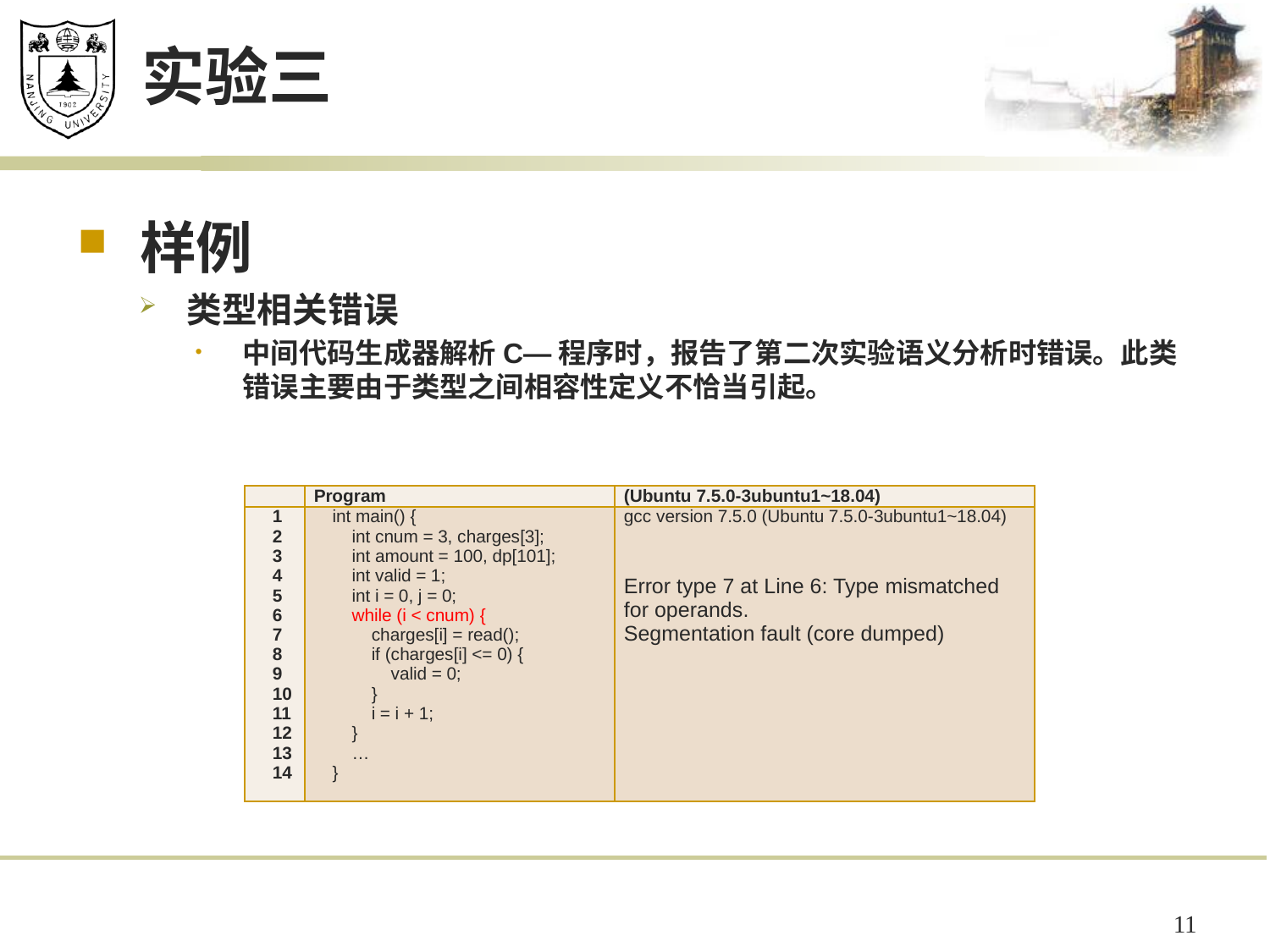

# 实验三
样例
类型相关错误
中间代码生成器解析C—程序时，报告了第二次实验语义分析时错误。此类错误主要由于类型之间相容性定义不恰当引起。
|  | Program | (Ubuntu 7.5.0-3ubuntu1~18.04) |
| --- | --- | --- |
| 1 2 3 4 5 6 7 8 9 10 11 12 13 14 | int main() { int cnum = 3, charges[3]; int amount = 100, dp[101]; int valid = 1; int i = 0, j = 0; while (i < cnum) { charges[i] = read(); if (charges[i] <= 0) { valid = 0; } i = i + 1; } … } | gcc version 7.5.0 (Ubuntu 7.5.0-3ubuntu1~18.04) Error type 7 at Line 6: Type mismatched for operands. Segmentation fault (core dumped) |